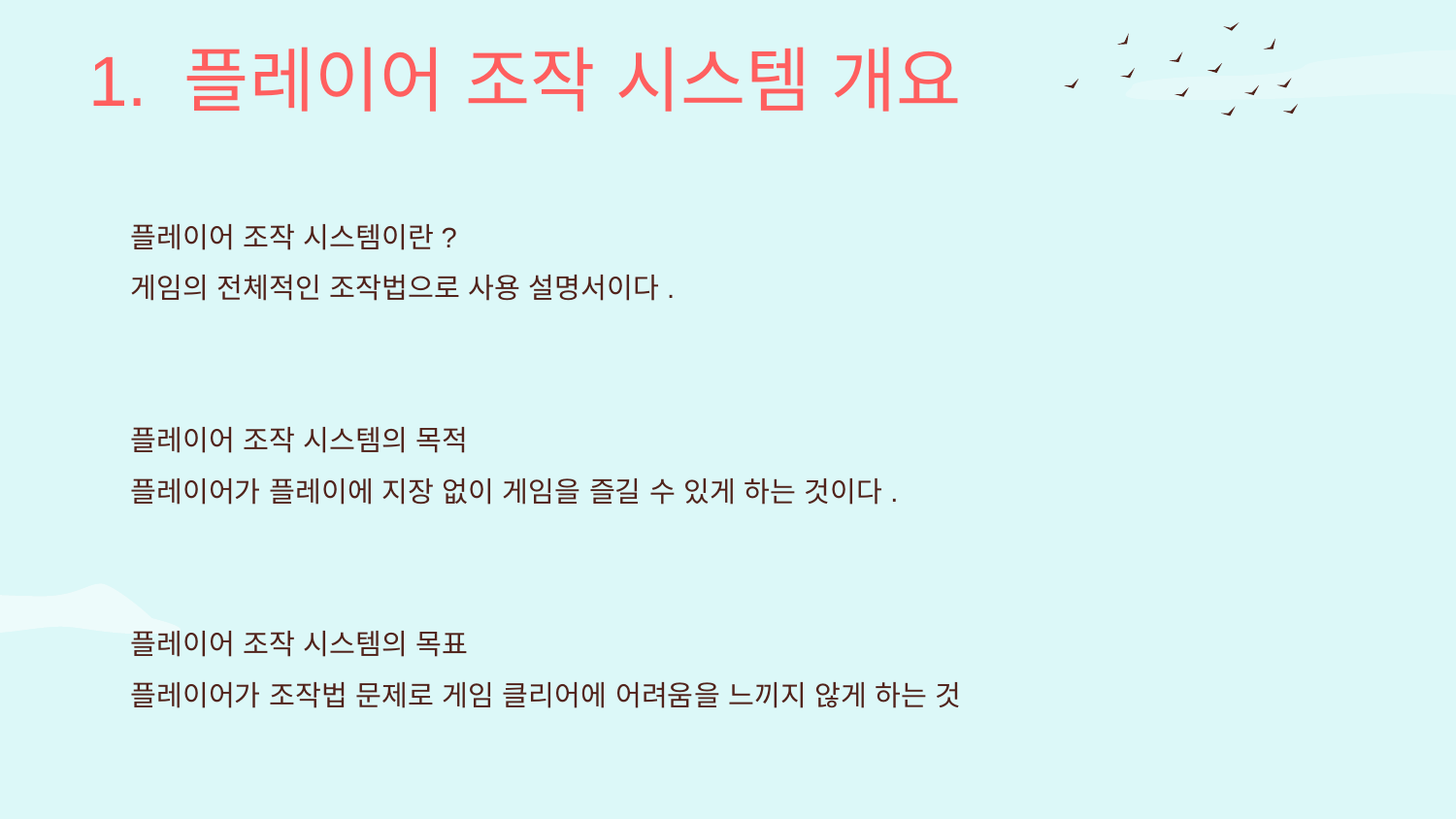

# 1. 플레이어 조작 시스템 개요
플레이어 조작 시스템이란?
게임의 전체적인 조작법으로 사용 설명서이다.

플레이어 조작 시스템의 목적
플레이어가 플레이에 지장 없이 게임을 즐길 수 있게 하는 것이다.

플레이어 조작 시스템의 목표
플레이어가 조작법 문제로 게임 클리어에 어려움을 느끼지 않게 하는 것